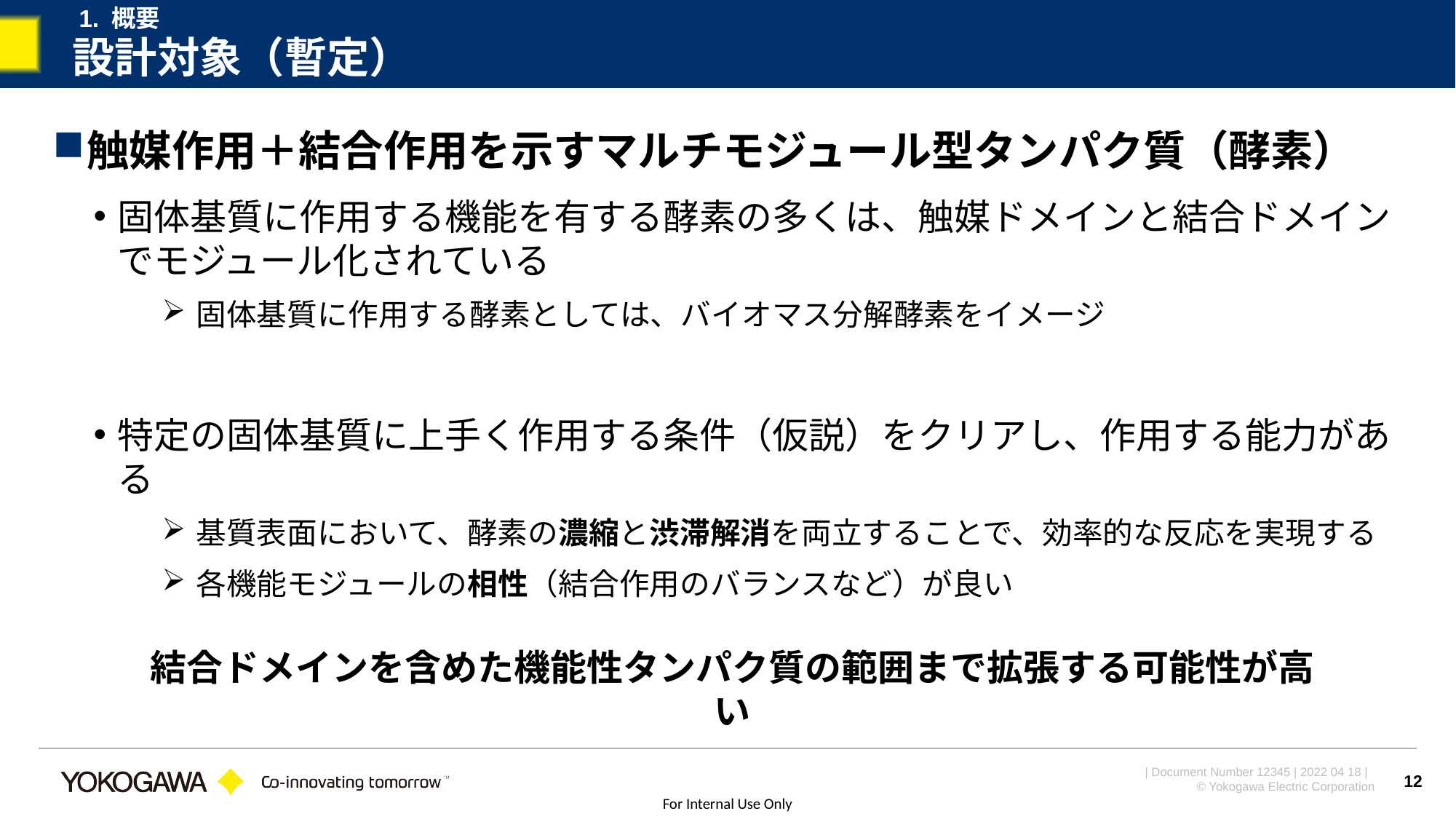

1. 概要
# 設計対象（暫定）
触媒作用＋結合作用を示すマルチモジュール型タンパク質（酵素）
固体基質に作用する機能を有する酵素の多くは、触媒ドメインと結合ドメインでモジュール化されている
固体基質に作用する酵素としては、バイオマス分解酵素をイメージ

特定の固体基質に上手く作用する条件（仮説）をクリアし、作用する能力がある
基質表面において、酵素の濃縮と渋滞解消を両立することで、効率的な反応を実現する
各機能モジュールの相性（結合作用のバランスなど）が良い

結合ドメインを含めた機能性タンパク質の範囲まで拡張する可能性が高い
12